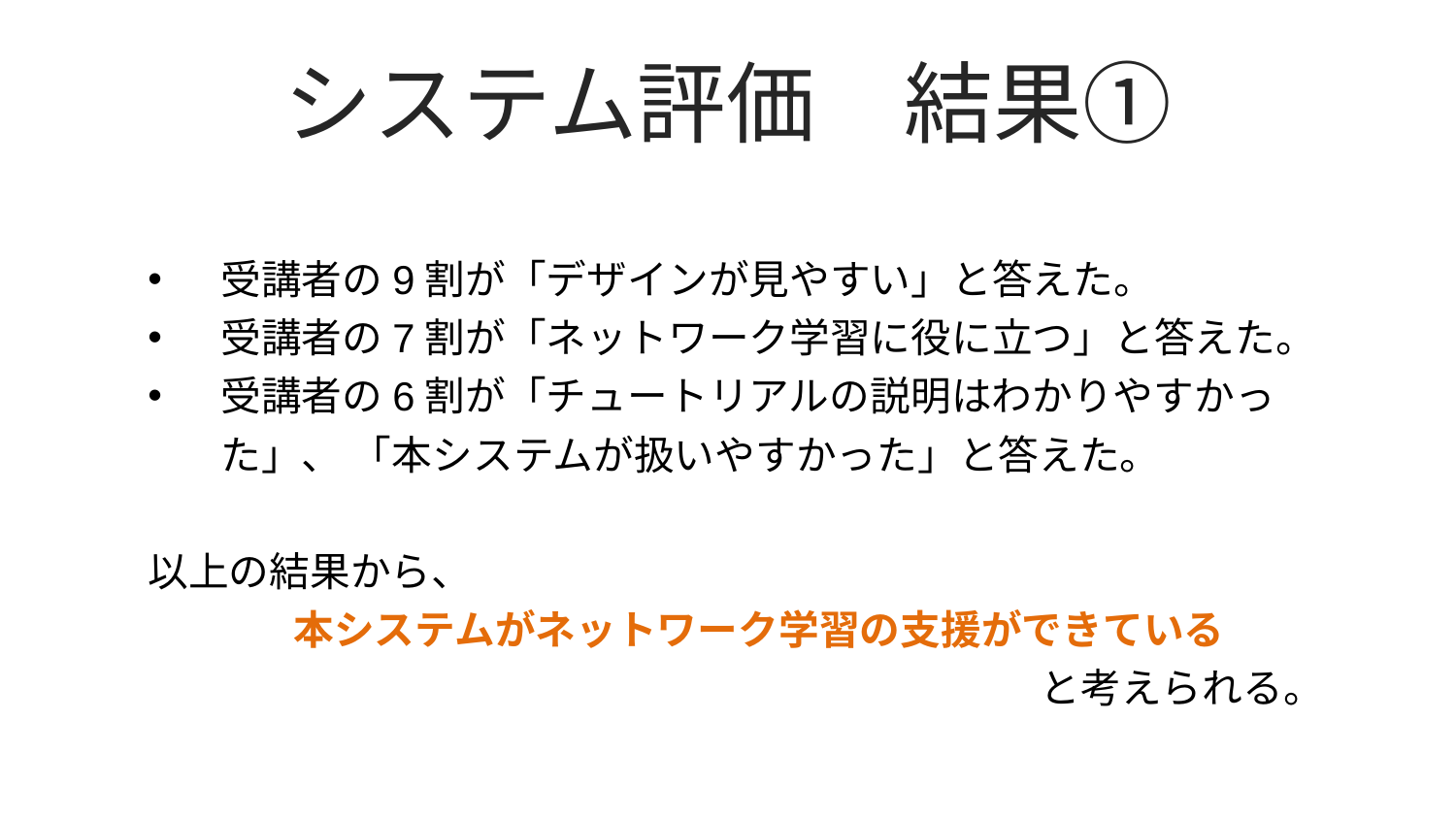

# システム評価　結果①
受講者の9割が「デザインが見やすい」と答えた。
受講者の7割が「ネットワーク学習に役に立つ」と答えた。
受講者の6割が「チュートリアルの説明はわかりやすかった」、 「本システムが扱いやすかった」と答えた。

以上の結果から、
	本システムがネットワーク学習の支援ができている
						 と考えられる。